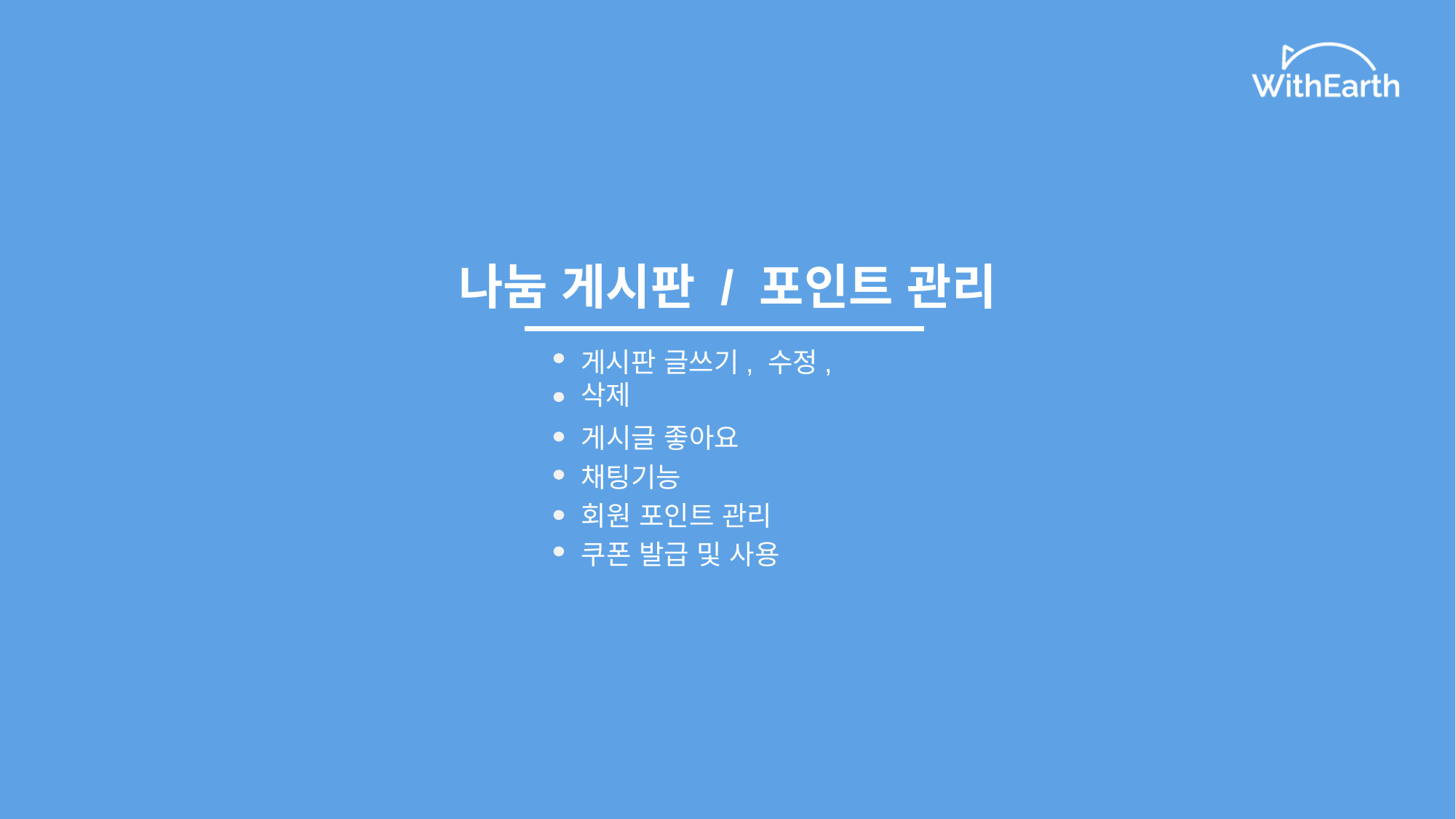

나눔 게시판 / 포인트 관리
게시판 글쓰기, 수정, 삭제

게시글 좋아요

채팅기능

회원 포인트 관리

쿠폰 발급 및 사용